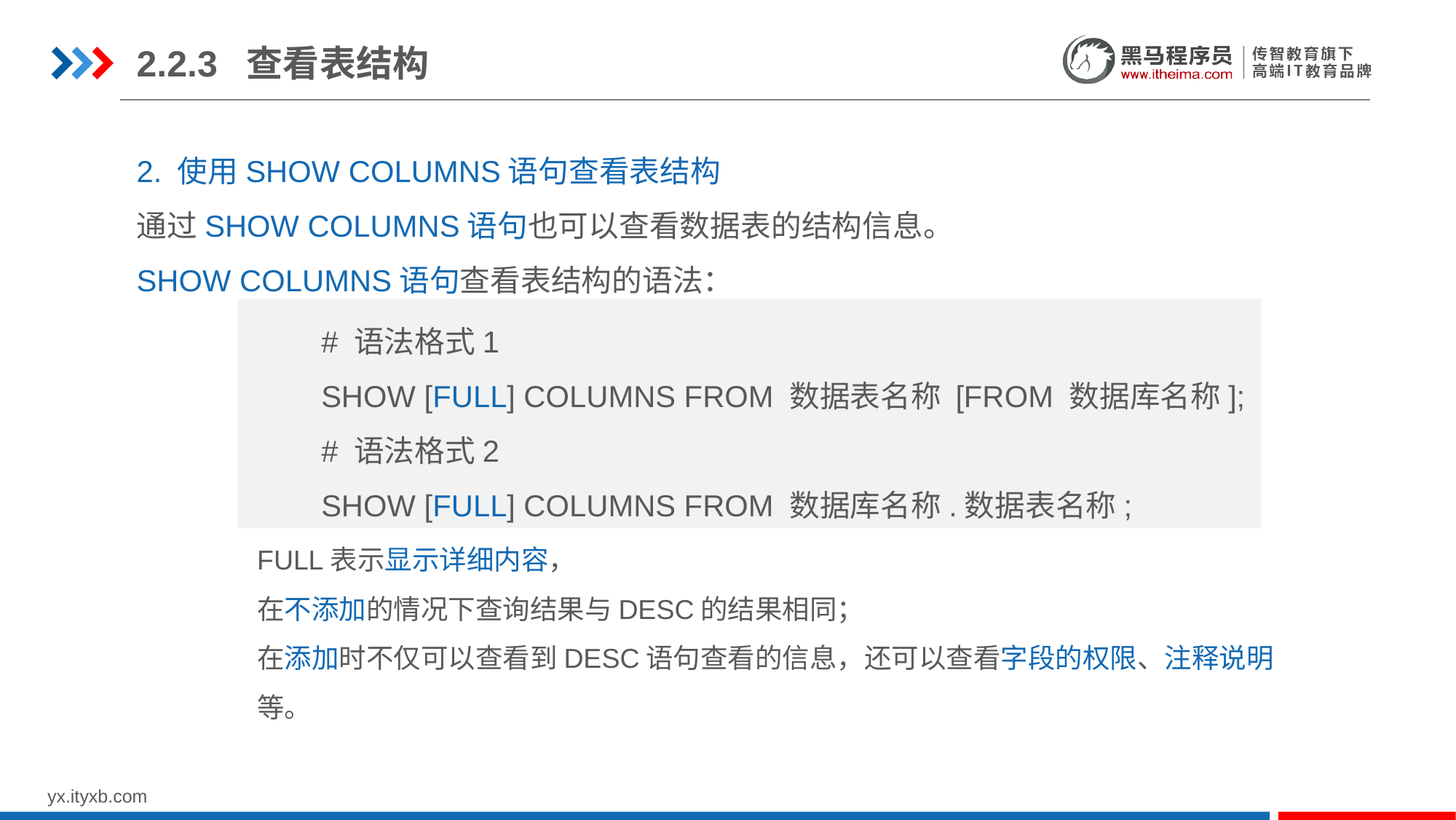

2.2.3  查看表结构
2. 使用SHOW COLUMNS语句查看表结构
通过SHOW COLUMNS语句也可以查看数据表的结构信息。
SHOW COLUMNS语句查看表结构的语法：
# 语法格式1
SHOW [FULL] COLUMNS FROM 数据表名称 [FROM 数据库名称];
# 语法格式2
SHOW [FULL] COLUMNS FROM 数据库名称.数据表名称;
FULL表示显示详细内容，
在不添加的情况下查询结果与DESC的结果相同；
在添加时不仅可以查看到DESC语句查看的信息，还可以查看字段的权限、注释说明等。